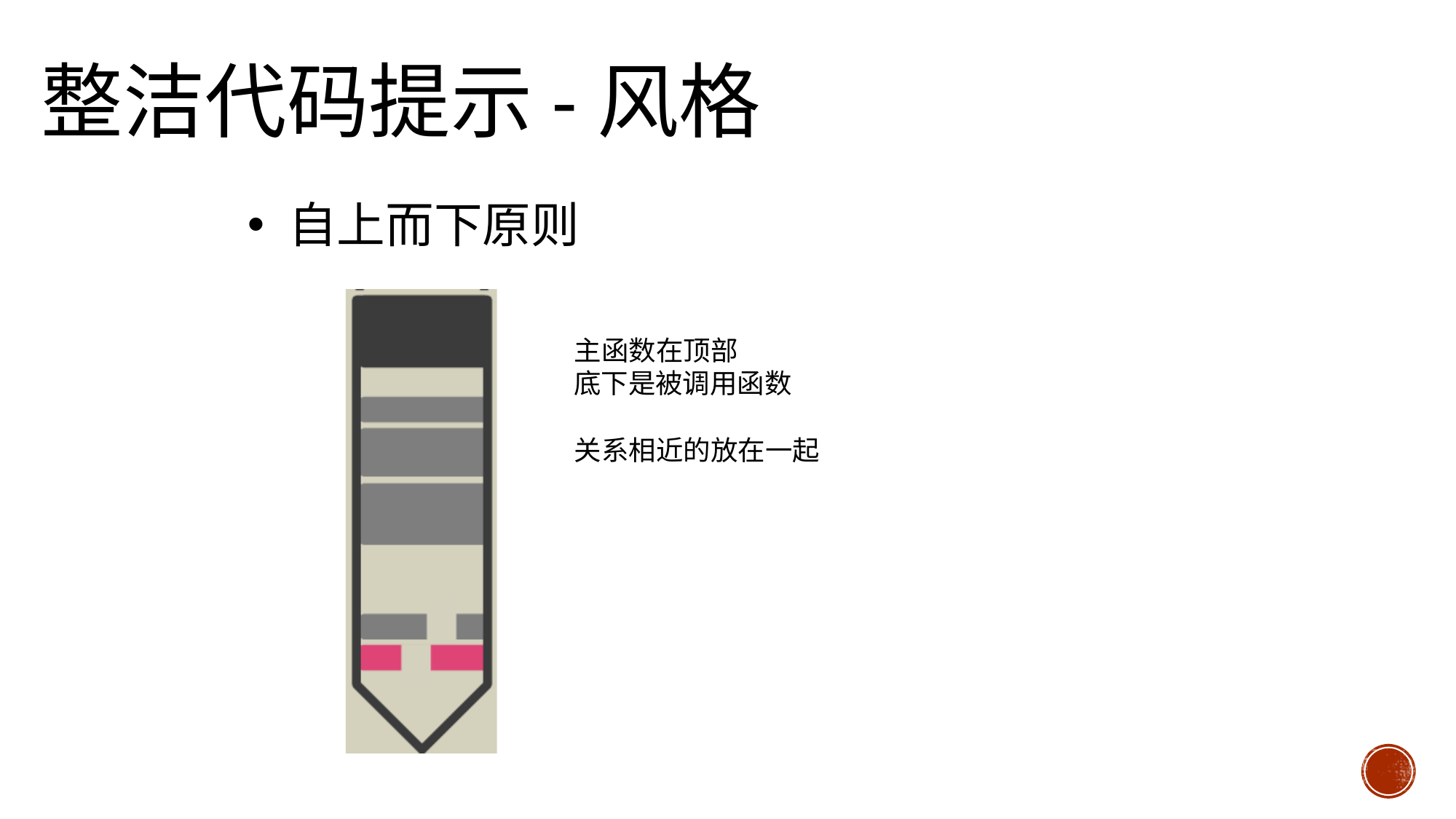

# 整洁代码提示-风格
自上而下原则

主函数在顶部
底下是被调用函数

关系相近的放在一起